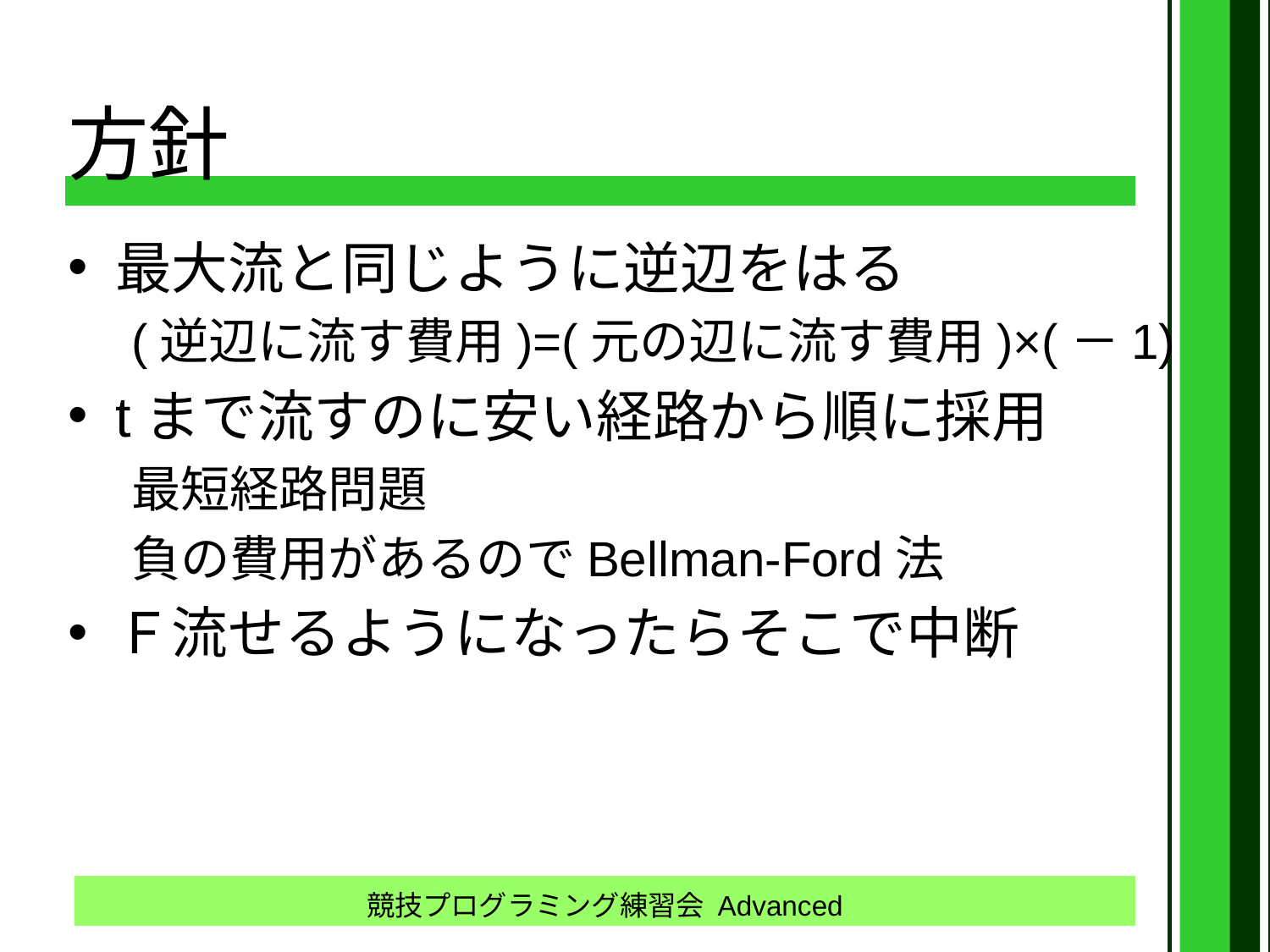

# 方針
最大流と同じように逆辺をはる
(逆辺に流す費用)=(元の辺に流す費用)×(－1)
tまで流すのに安い経路から順に採用
最短経路問題
負の費用があるのでBellman-Ford法
Ｆ流せるようになったらそこで中断
競技プログラミング練習会 Advanced